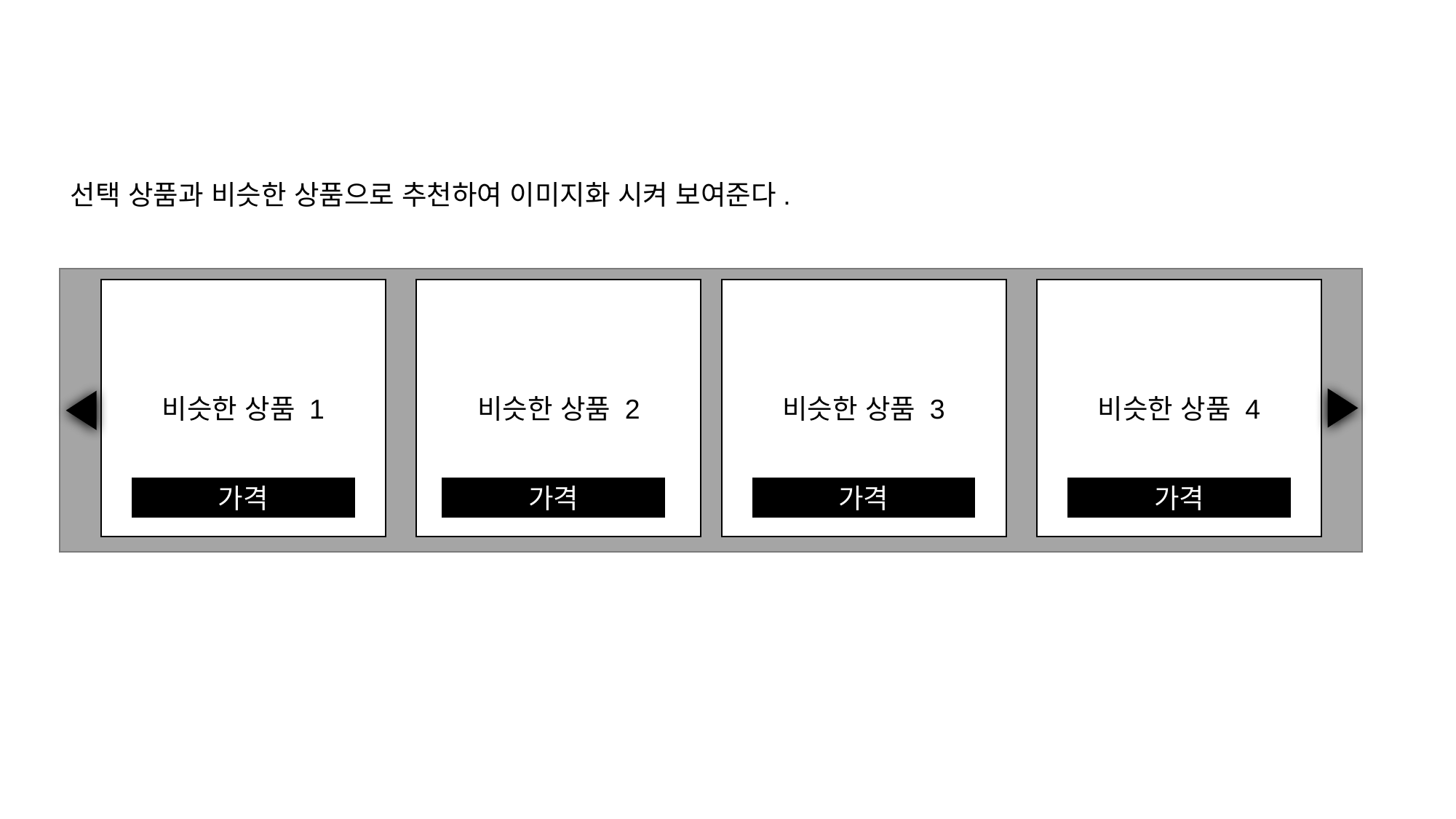

선택 상품과 비슷한 상품으로 추천하여 이미지화 시켜 보여준다.

비슷한 상품 2
비슷한 상품 3
비슷한 상품 1
비슷한 상품 4

가격
가격
가격
가격